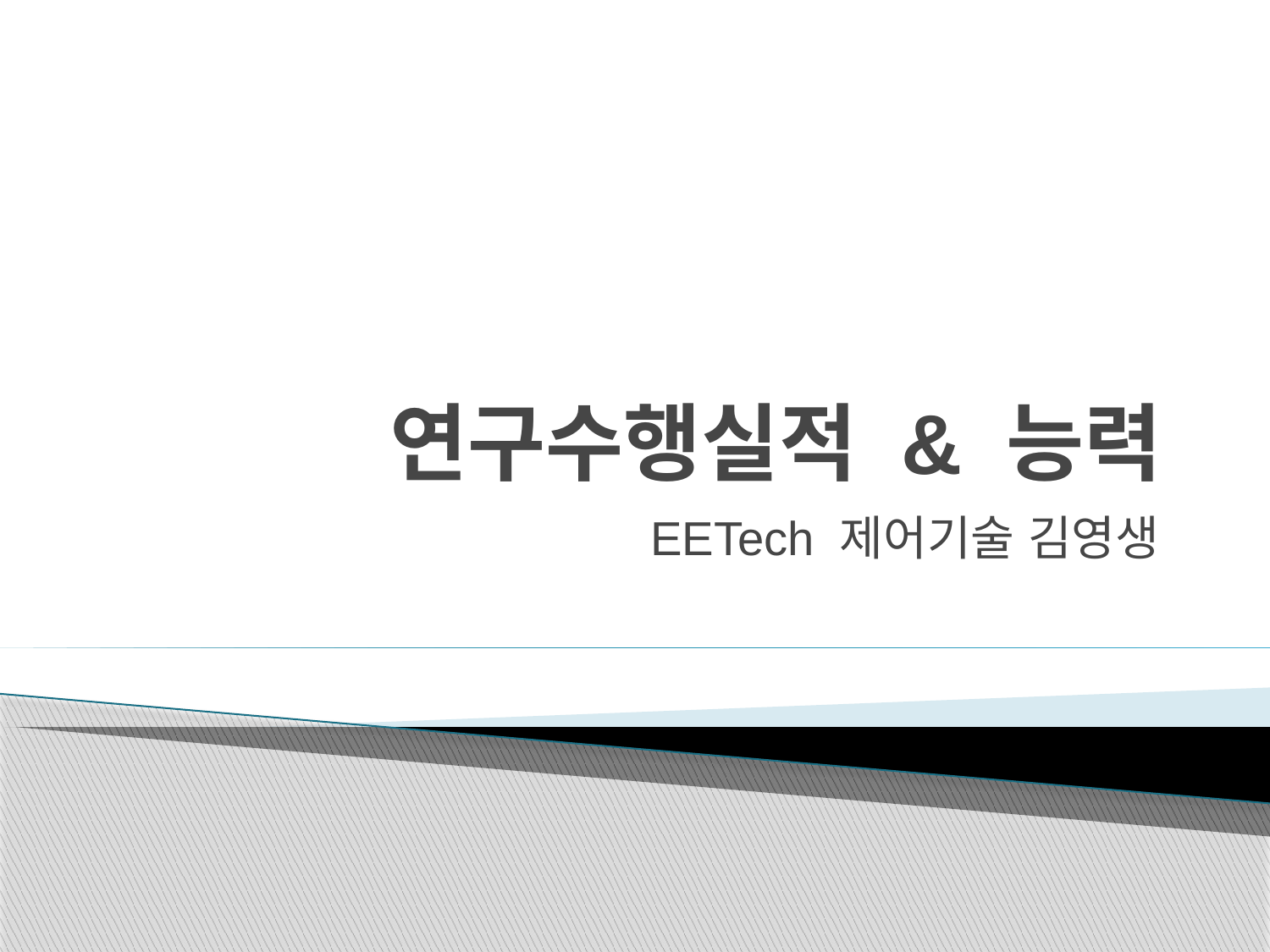

# 연구수행실적 & 능력
EETech 제어기술 김영생